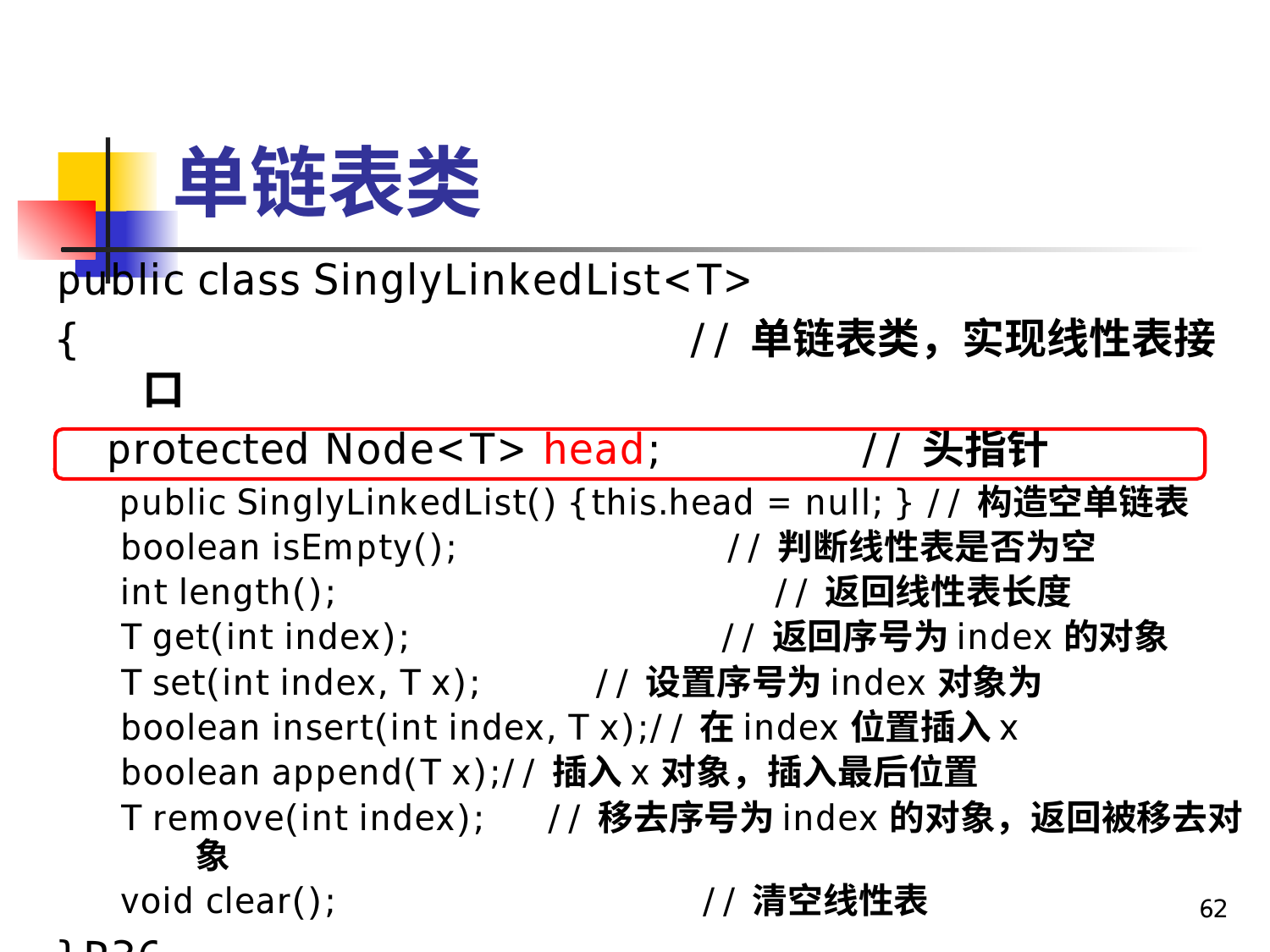

# 单链表类
public class SinglyLinkedList<T>
{	                                            //单链表类，实现线性表接口
    protected Node<T> head;                //头指针
      public SinglyLinkedList() {this.head = null; } //构造空单链表
boolean isEmpty();                          //判断线性表是否为空
int length();                           	       //返回线性表长度
T get(int index);                              //返回序号为index的对象
T set(int index, T x);           //设置序号为index对象为
boolean insert(int index, T x);//在index位置插入x
boolean append(T x);//插入x对象，插入最后位置
T remove(int index);      //移去序号为index的对象，返回被移去对象
void clear();                           	//清空线性表
}P36

62